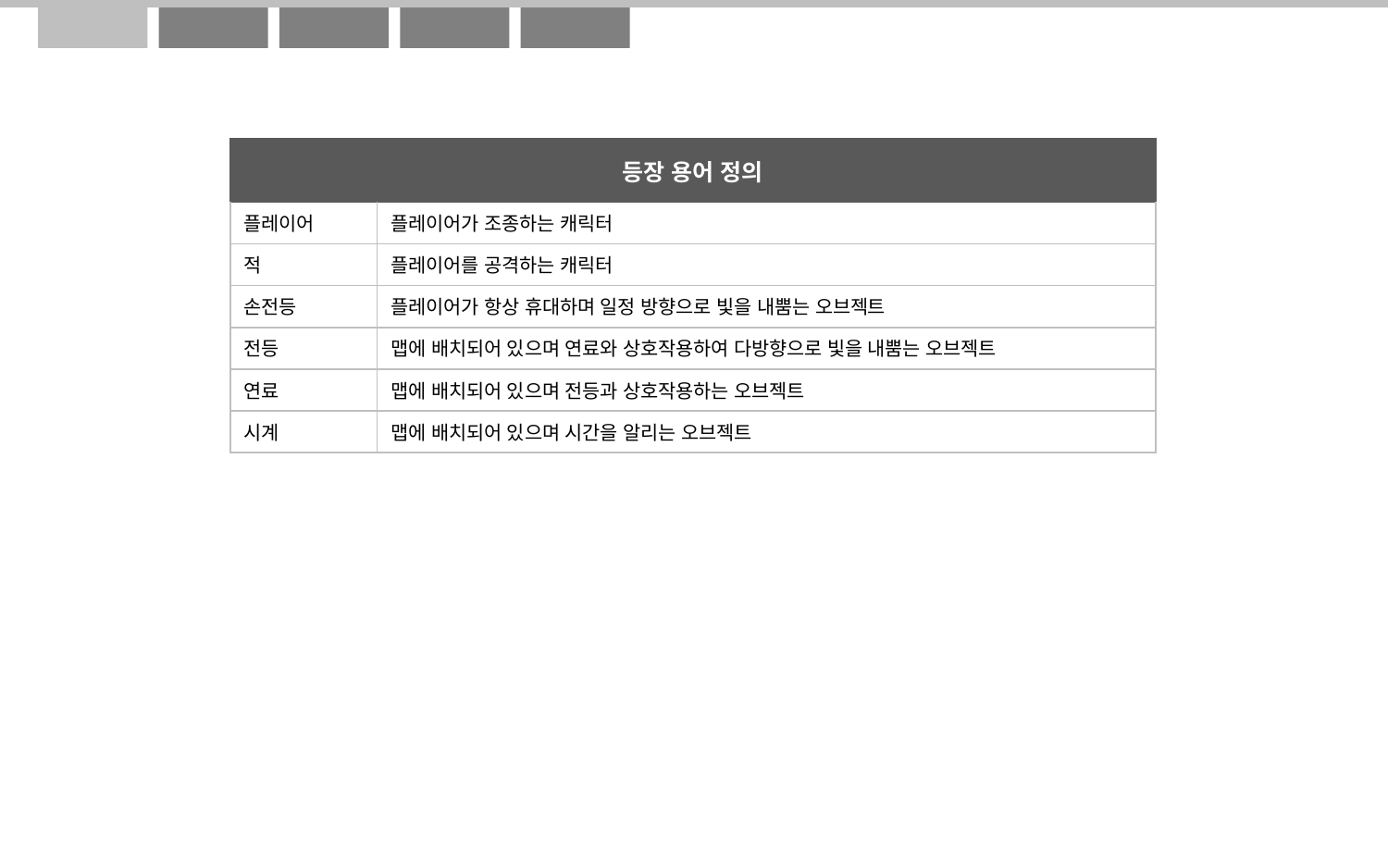

| 등장 용어 정의 |  |
| --- | --- |
| 플레이어 | 플레이어가 조종하는 캐릭터 |
| 적 | 플레이어를 공격하는 캐릭터 |
| 손전등 | 플레이어가 항상 휴대하며 일정 방향으로 빛을 내뿜는 오브젝트 |
| 전등 | 맵에 배치되어 있으며 연료와 상호작용하여 다방향으로 빛을 내뿜는 오브젝트 |
| 연료 | 맵에 배치되어 있으며 전등과 상호작용하는 오브젝트 |
| 시계 | 맵에 배치되어 있으며 시간을 알리는 오브젝트 |